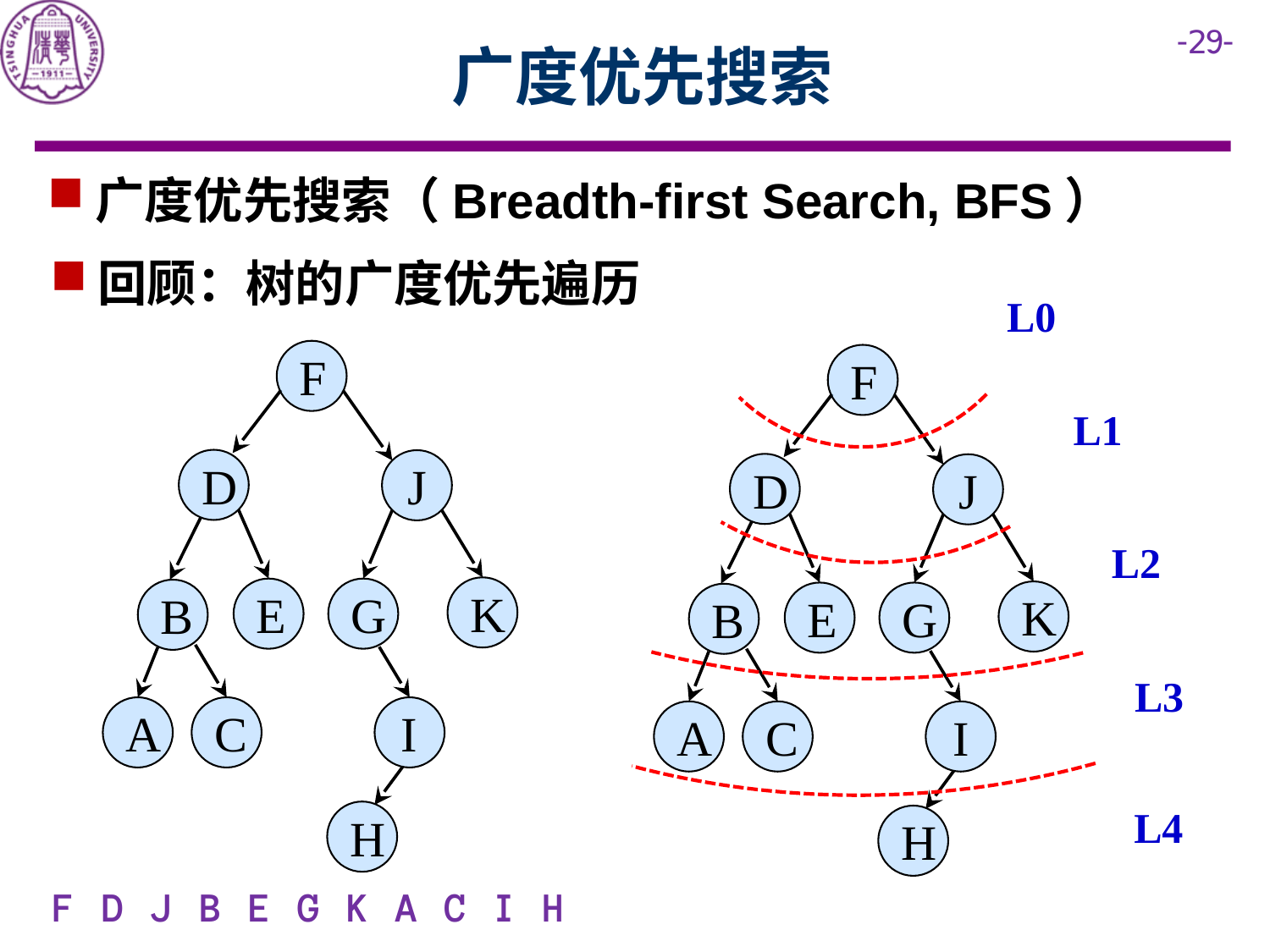

L0
F
L1
D
J
L2
K
E
G
B
L3
A
C
I
L4
H
# 广度优先搜索
广度优先搜索（Breadth-first Search, BFS）
回顾：树的广度优先遍历
F
D
J
K
E
G
B
A
C
I
H
F
D
J
B
E
G
K
A
C
I
H